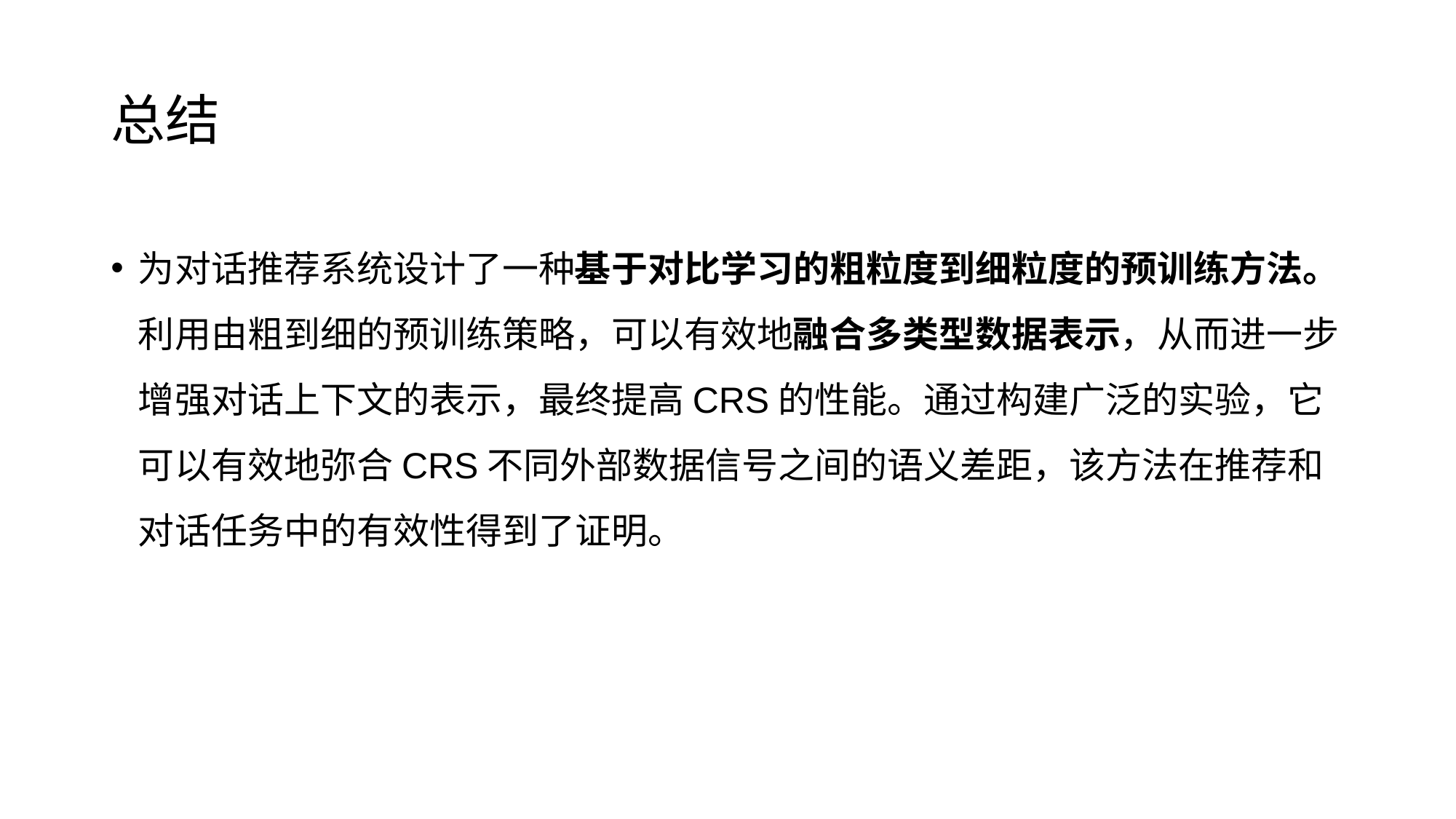

# 总结
为对话推荐系统设计了一种基于对比学习的粗粒度到细粒度的预训练方法。利用由粗到细的预训练策略，可以有效地融合多类型数据表示，从而进一步增强对话上下文的表示，最终提高CRS的性能。通过构建广泛的实验，它可以有效地弥合CRS不同外部数据信号之间的语义差距，该方法在推荐和对话任务中的有效性得到了证明。